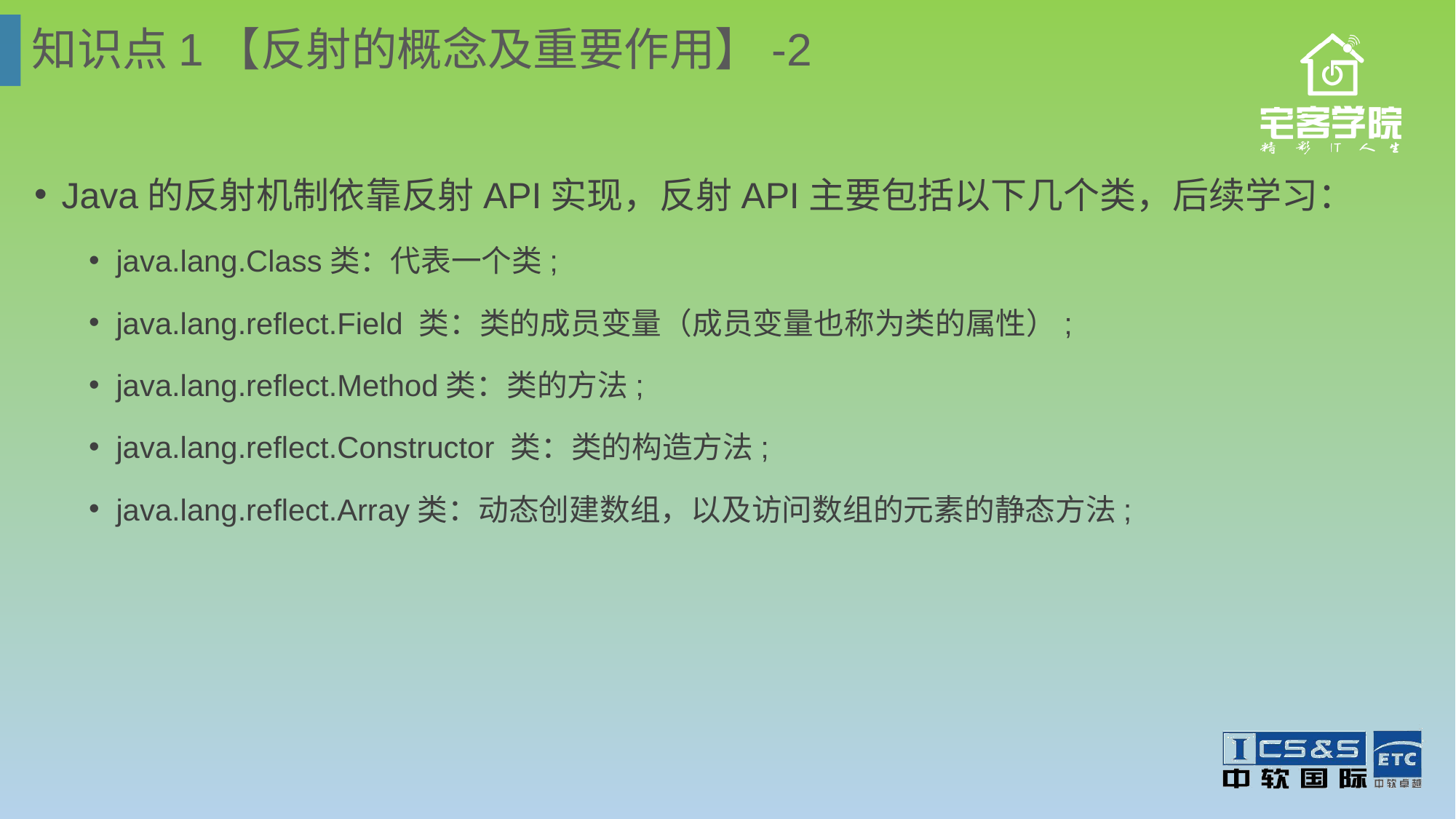

知识点1【反射的概念及重要作用】-2
Java的反射机制依靠反射API实现，反射API主要包括以下几个类，后续学习：
java.lang.Class类：代表一个类;
java.lang.reflect.Field 类：类的成员变量（成员变量也称为类的属性）;
java.lang.reflect.Method类：类的方法;
java.lang.reflect.Constructor 类：类的构造方法;
java.lang.reflect.Array类：动态创建数组，以及访问数组的元素的静态方法;